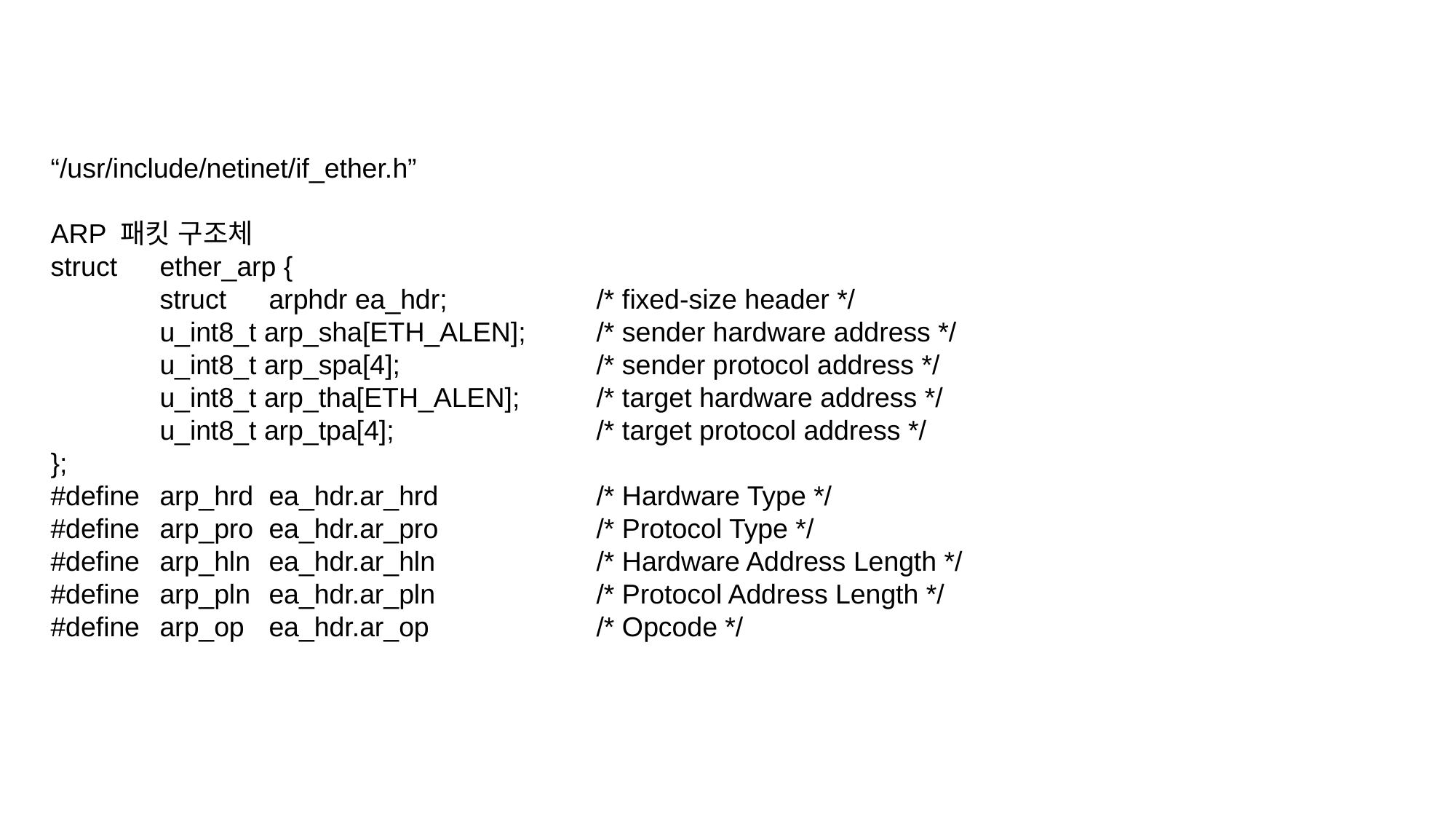

“/usr/include/netinet/if_ether.h”

ARP 패킷 구조체
struct	ether_arp {
	struct	arphdr ea_hdr;		/* fixed-size header */
	u_int8_t arp_sha[ETH_ALEN];	/* sender hardware address */
	u_int8_t arp_spa[4];		/* sender protocol address */
	u_int8_t arp_tha[ETH_ALEN];	/* target hardware address */
	u_int8_t arp_tpa[4];		/* target protocol address */
};
#define	arp_hrd	ea_hdr.ar_hrd		/* Hardware Type */
#define	arp_pro	ea_hdr.ar_pro		/* Protocol Type */
#define	arp_hln	ea_hdr.ar_hln		/* Hardware Address Length */
#define	arp_pln	ea_hdr.ar_pln		/* Protocol Address Length */
#define	arp_op	ea_hdr.ar_op		/* Opcode */